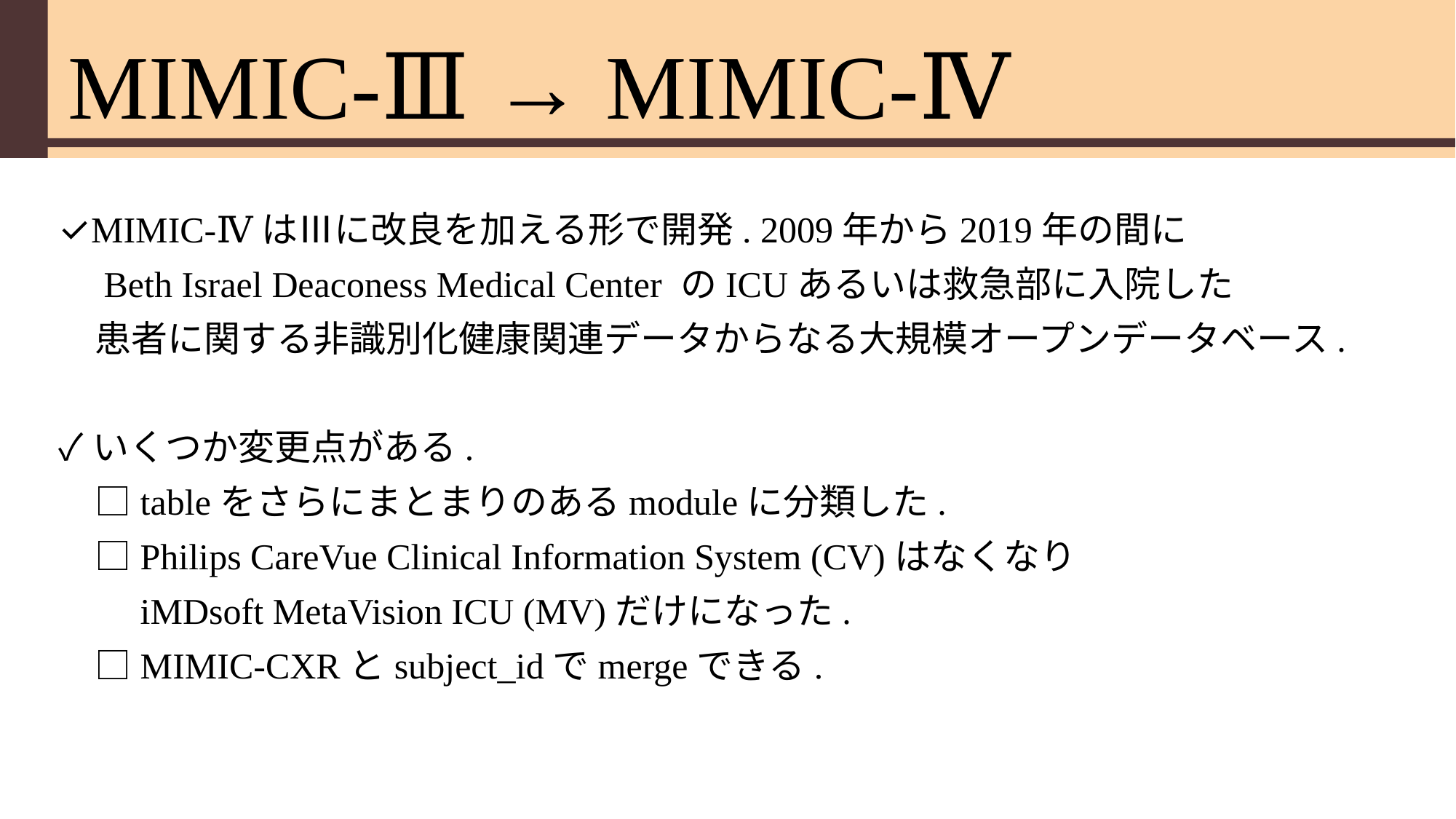

# MIMIC-Ⅲ → MIMIC-Ⅳ
✓MIMIC-ⅣはⅢに改良を加える形で開発. 2009年から2019年の間に
　Beth Israel Deaconess Medical Center のICUあるいは救急部に入院した
　患者に関する非識別化健康関連データからなる大規模オープンデータベース.

✓いくつか変更点がある.
　□tableをさらにまとまりのあるmoduleに分類した.
　□Philips CareVue Clinical Information System (CV)はなくなり
　　iMDsoft MetaVision ICU (MV)だけになった.
　□MIMIC-CXRとsubject_idでmergeできる.